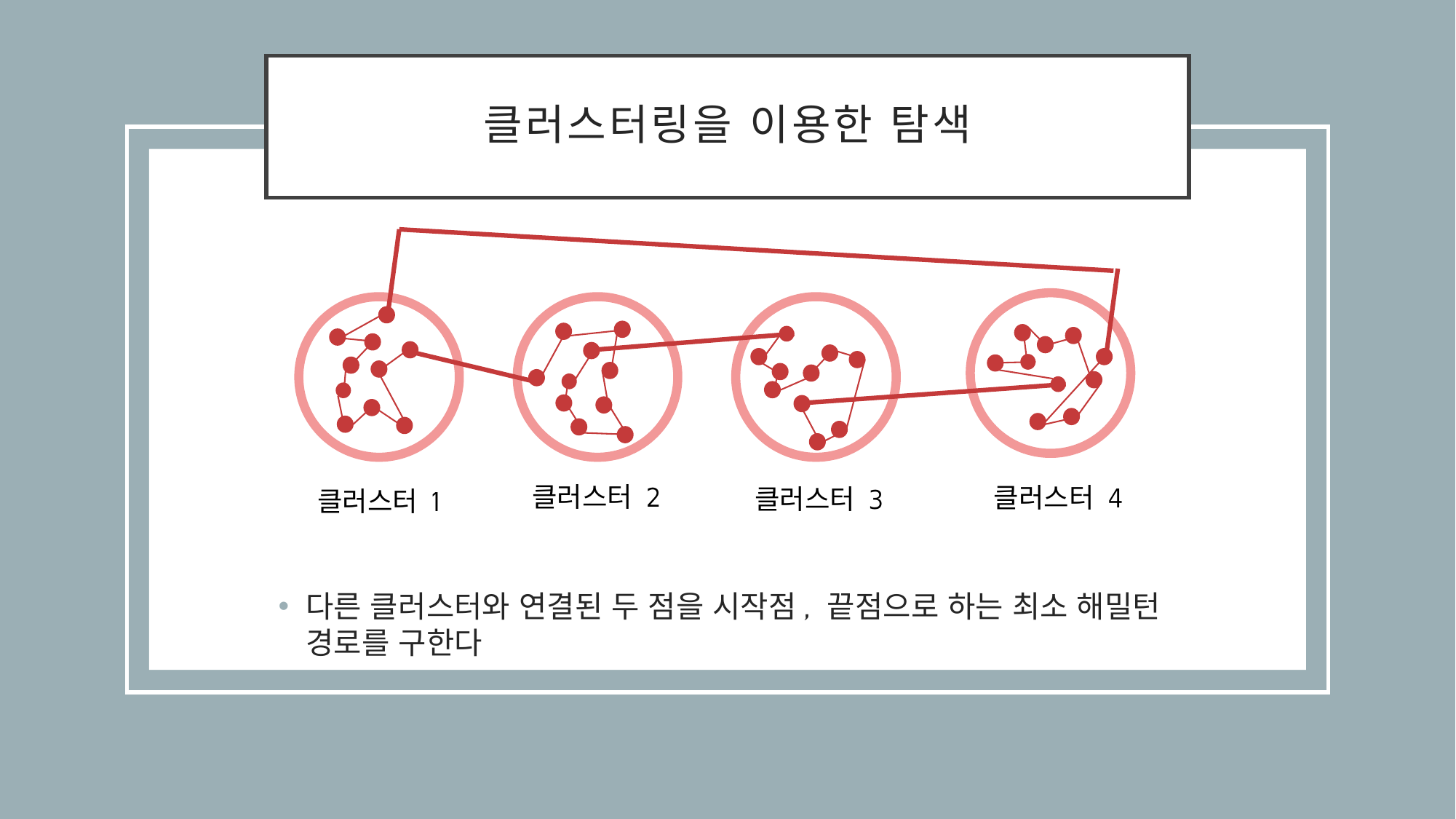

# 클러스터링을 이용한 탐색

클러스터 2
클러스터 4
클러스터 3
클러스터 1
다른 클러스터와 연결된 두 점을 시작점, 끝점으로 하는 최소 해밀턴 경로를 구한다